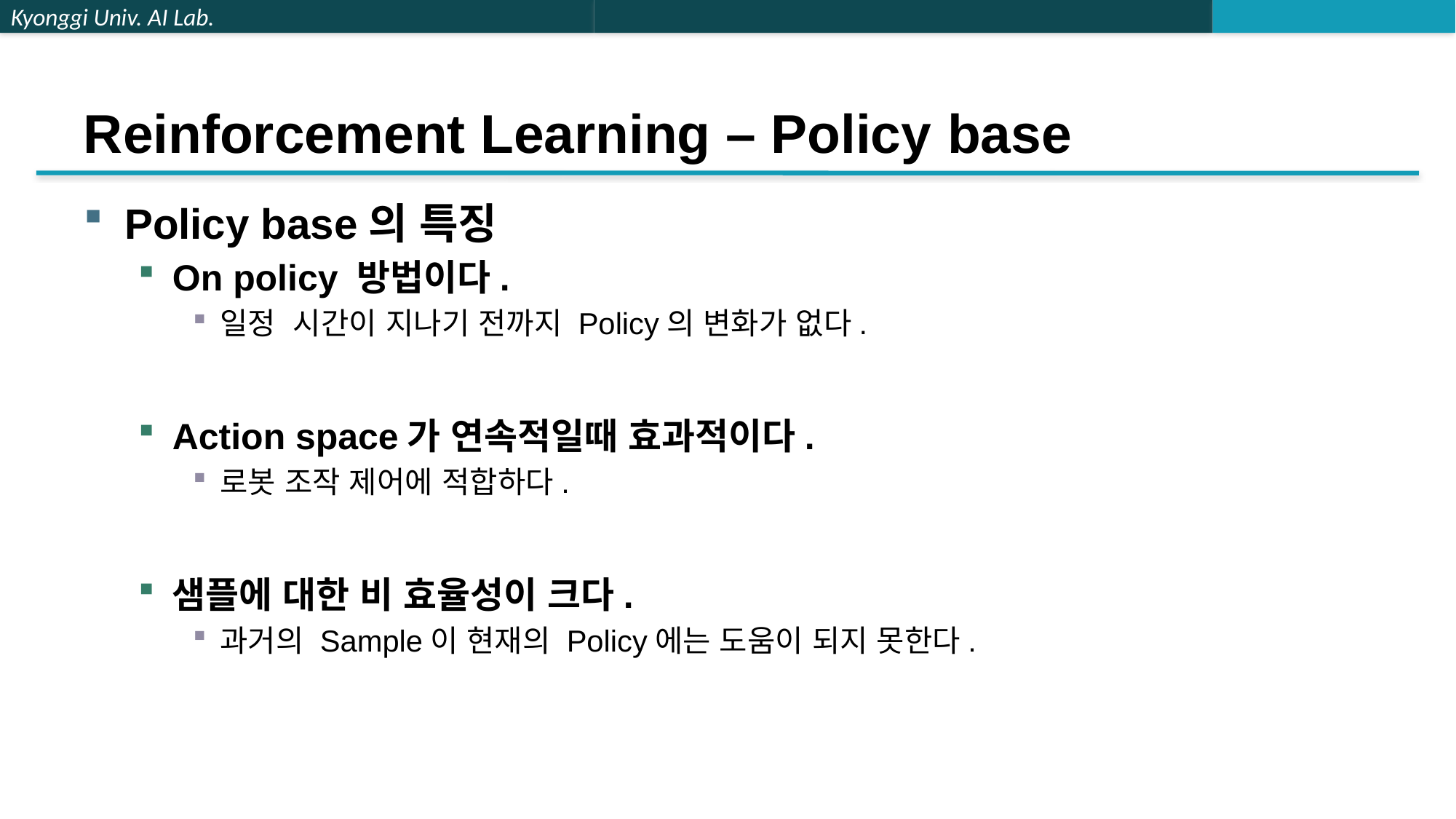

# Reinforcement Learning – Policy base
Policy base의 특징
On policy 방법이다.
일정  시간이 지나기 전까지 Policy의 변화가 없다.

Action space가 연속적일때 효과적이다.
로봇 조작 제어에 적합하다.

샘플에 대한 비 효율성이 크다.
과거의 Sample이 현재의 Policy에는 도움이 되지 못한다.